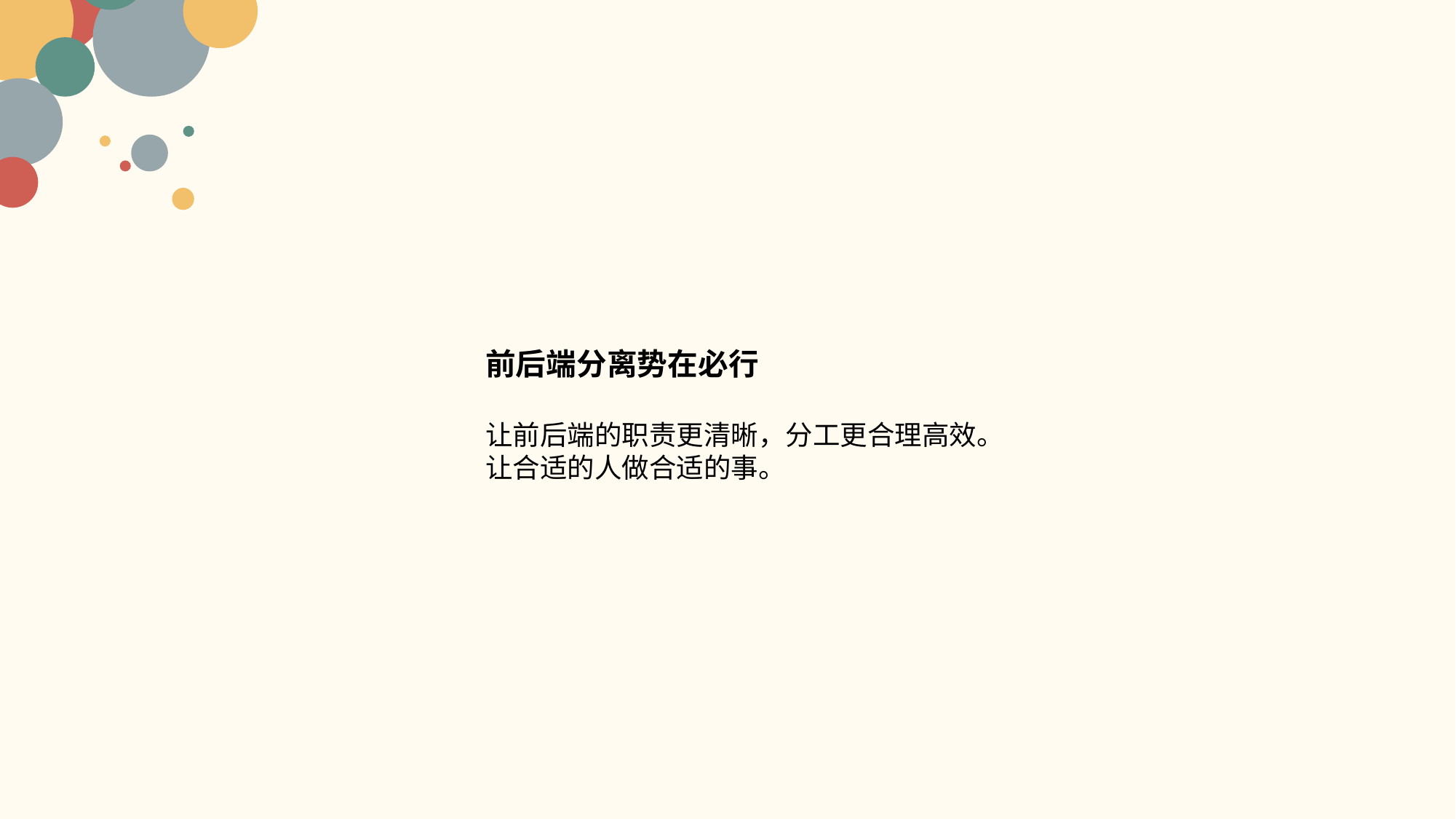

前后端分离势在必行

让前后端的职责更清晰，分工更合理高效。
让合适的人做合适的事。